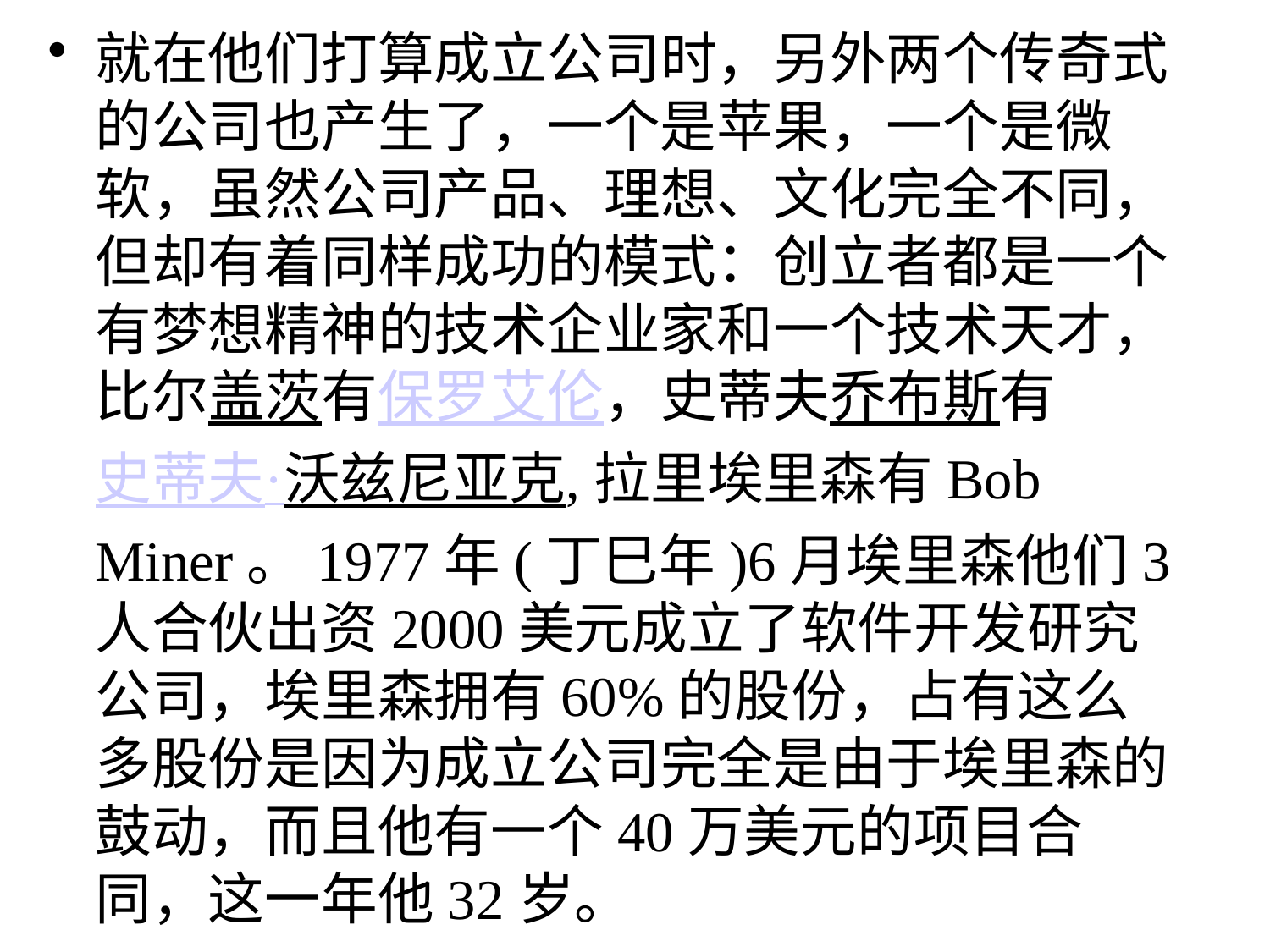

就在他们打算成立公司时，另外两个传奇式的公司也产生了，一个是苹果，一个是微软，虽然公司产品、理想、文化完全不同，但却有着同样成功的模式：创立者都是一个有梦想精神的技术企业家和一个技术天才，比尔盖茨有保罗艾伦，史蒂夫乔布斯有史蒂夫·沃兹尼亚克,拉里埃里森有Bob Miner。1977年(丁巳年)6月埃里森他们3人合伙出资2000美元成立了软件开发研究公司，埃里森拥有60%的股份，占有这么多股份是因为成立公司完全是由于埃里森的鼓动，而且他有一个40万美元的项目合同，这一年他32岁。